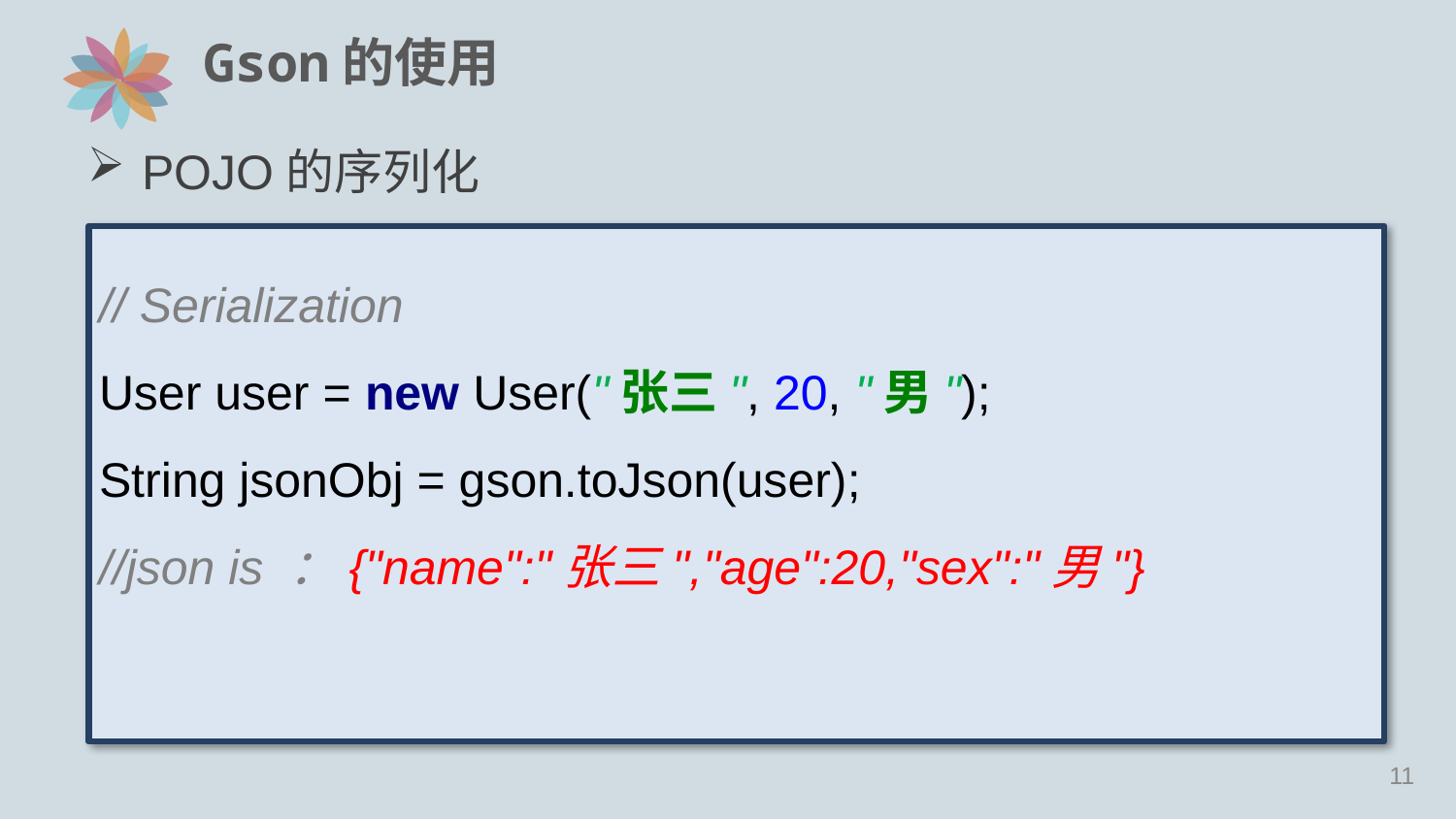

# Gson的使用
POJO的序列化
// Serialization
User user = new User("张三", 20, "男");
String jsonObj = gson.toJson(user);
//json is ：{"name":"张三","age":20,"sex":"男"}
11